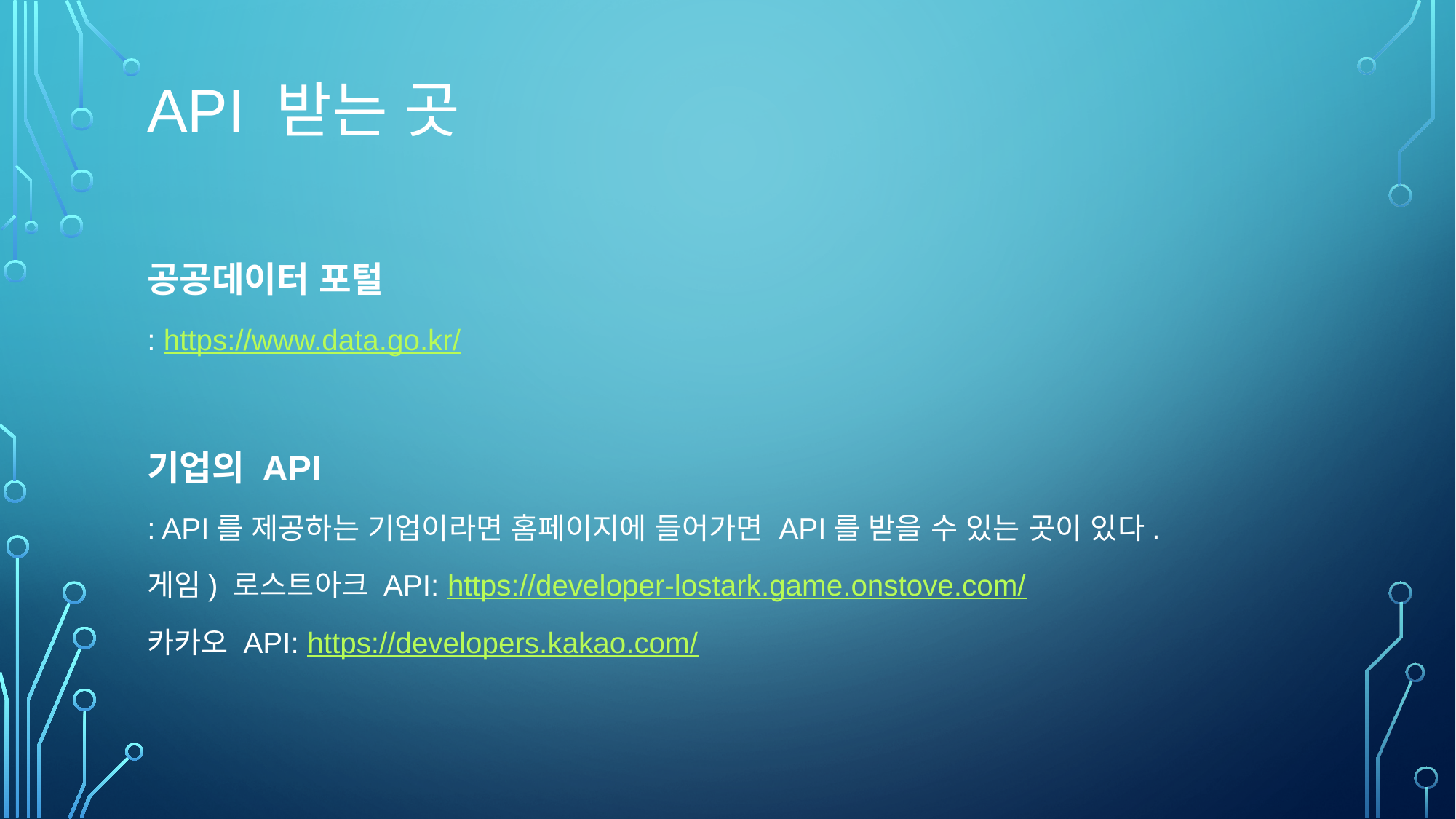

# API 받는 곳
공공데이터 포털
: https://www.data.go.kr/

기업의 API
: API를 제공하는 기업이라면 홈페이지에 들어가면 API를 받을 수 있는 곳이 있다.
게임) 로스트아크 API: https://developer-lostark.game.onstove.com/
카카오 API: https://developers.kakao.com/